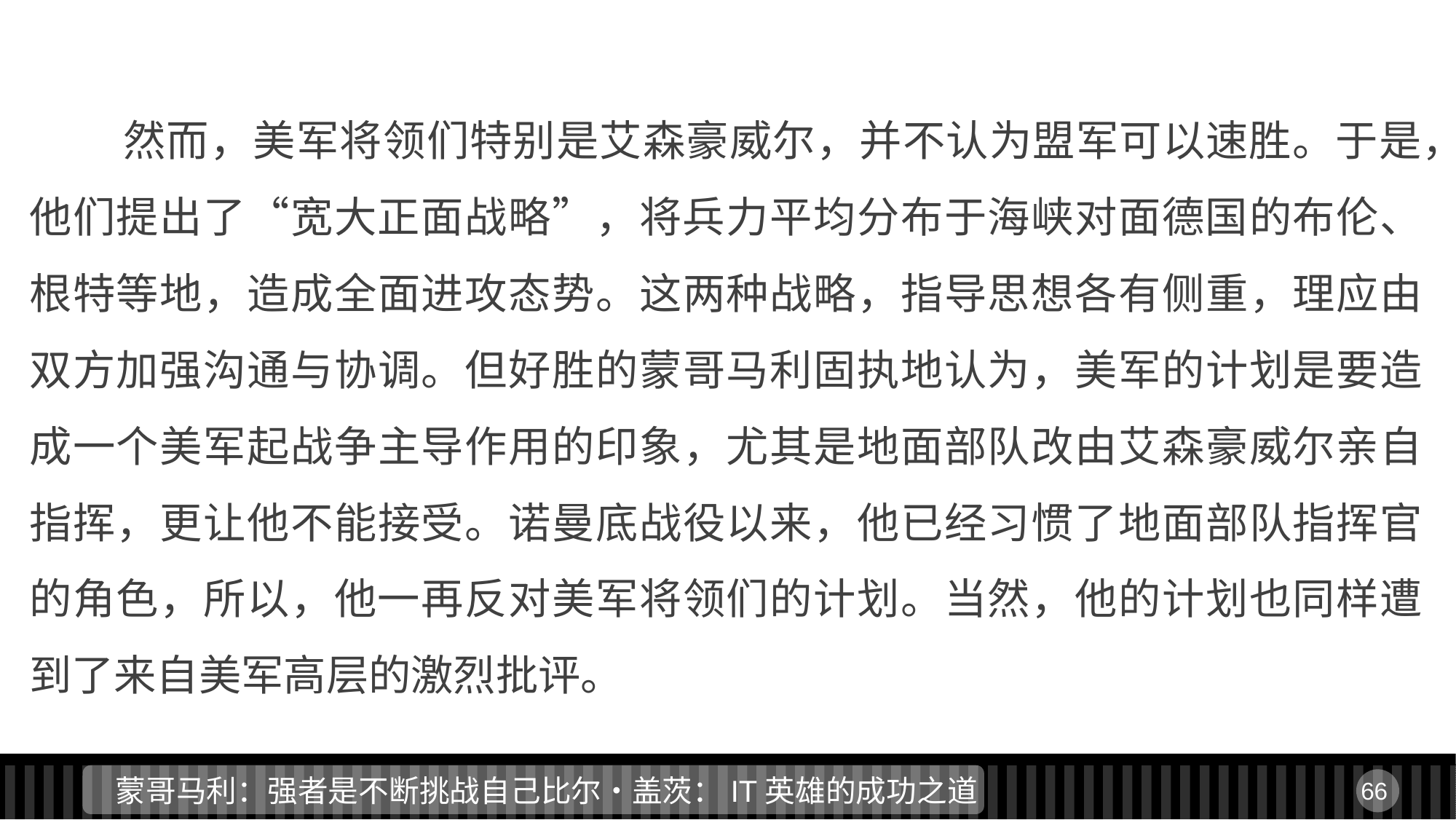

然而，美军将领们特别是艾森豪威尔，并不认为盟军可以速胜。于是，他们提出了“宽大正面战略”，将兵力平均分布于海峡对面德国的布伦、根特等地，造成全面进攻态势。这两种战略，指导思想各有侧重，理应由双方加强沟通与协调。但好胜的蒙哥马利固执地认为，美军的计划是要造成一个美军起战争主导作用的印象，尤其是地面部队改由艾森豪威尔亲自指挥，更让他不能接受。诺曼底战役以来，他已经习惯了地面部队指挥官的角色，所以，他一再反对美军将领们的计划。当然，他的计划也同样遭到了来自美军高层的激烈批评。